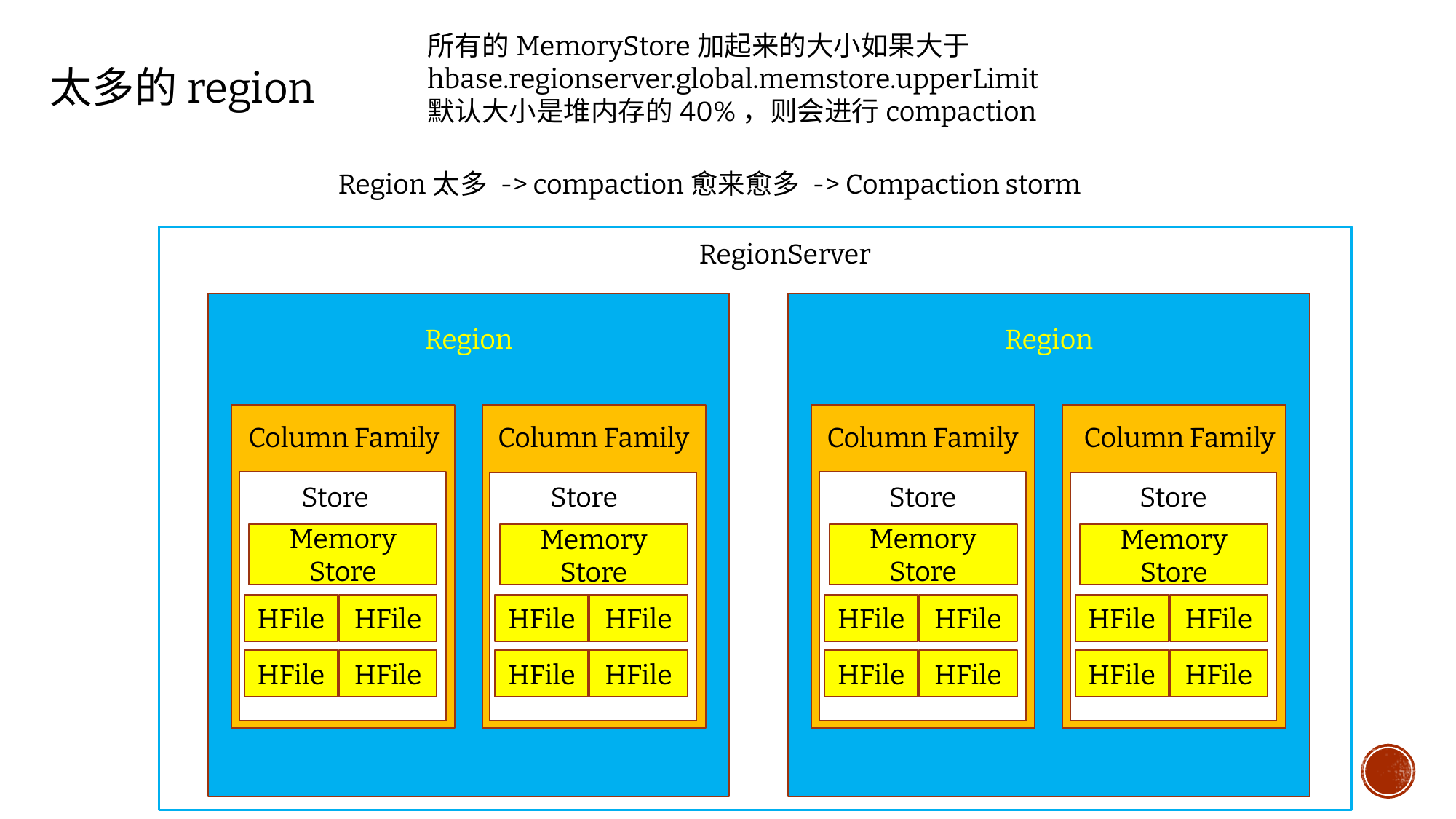

所有的MemoryStore加起来的大小如果大于
hbase.regionserver.global.memstore.upperLimit
默认大小是堆内存的40%，则会进行compaction
太多的region
Region太多 -> compaction愈来愈多 -> Compaction storm

RegionServer

Region
Region

Column Family
Column Family
Column Family
Column Family

Store
Store
Store
Store
Memory Store
Memory Store
Memory Store
Memory Store
HFile
HFile
HFile
HFile
HFile
HFile
HFile
HFile
HFile
HFile
HFile
HFile
HFile
HFile
HFile
HFile